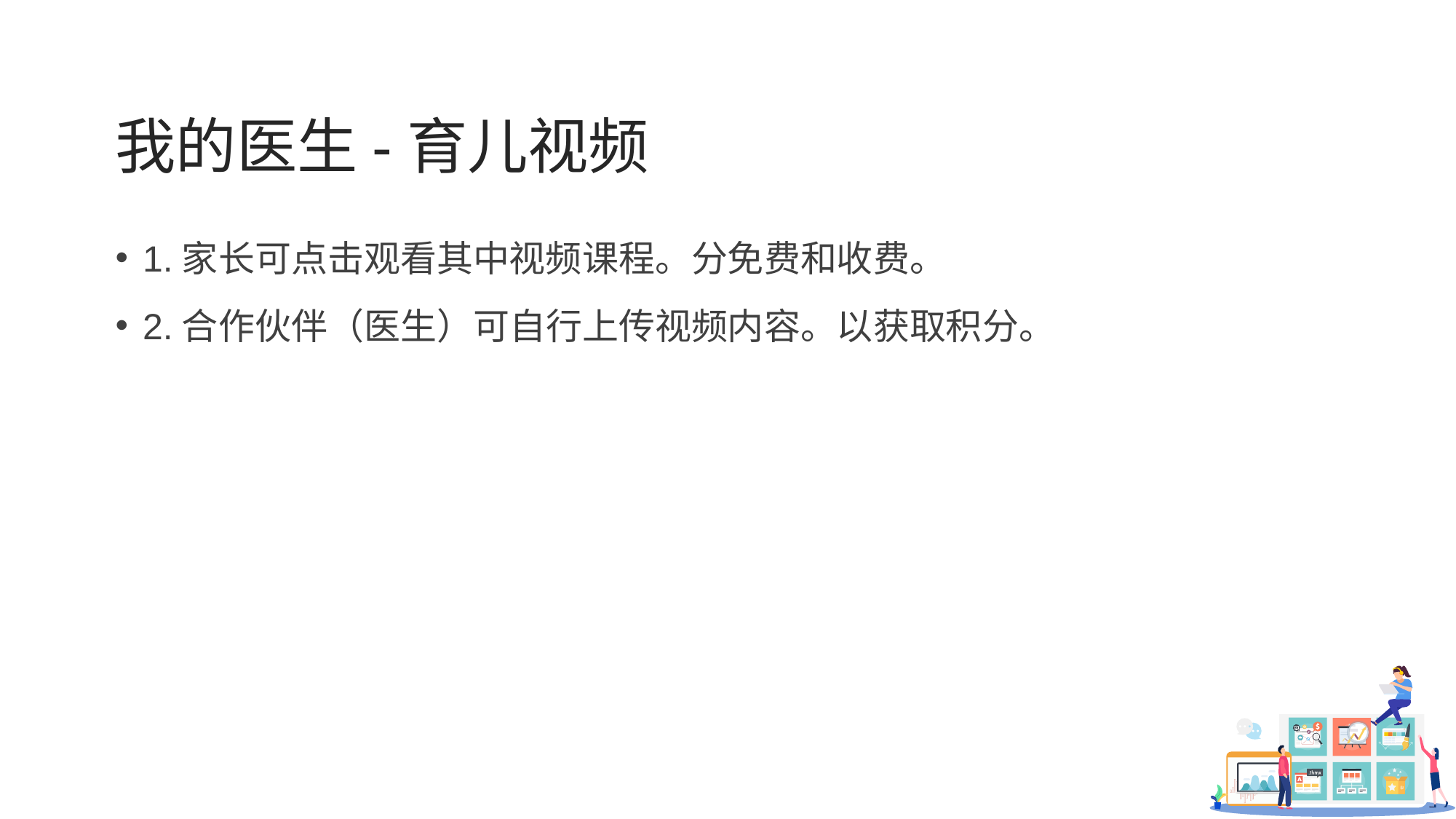

# 我的医生-育儿视频
1.家长可点击观看其中视频课程。分免费和收费。
2.合作伙伴（医生）可自行上传视频内容。以获取积分。